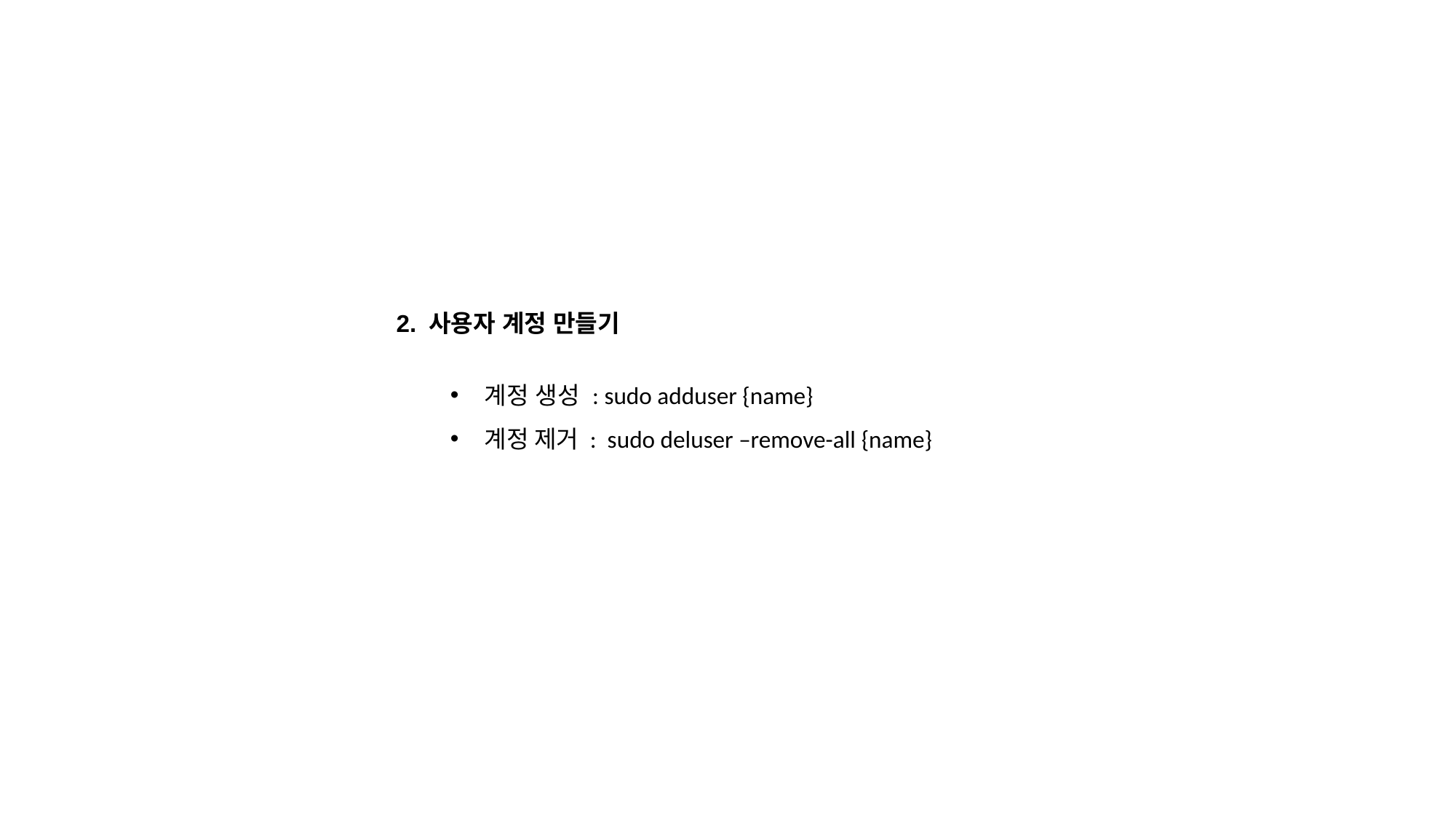

2. 사용자 계정 만들기
계정 생성 : sudo adduser {name}
계정 제거 :  sudo deluser –remove-all {name}